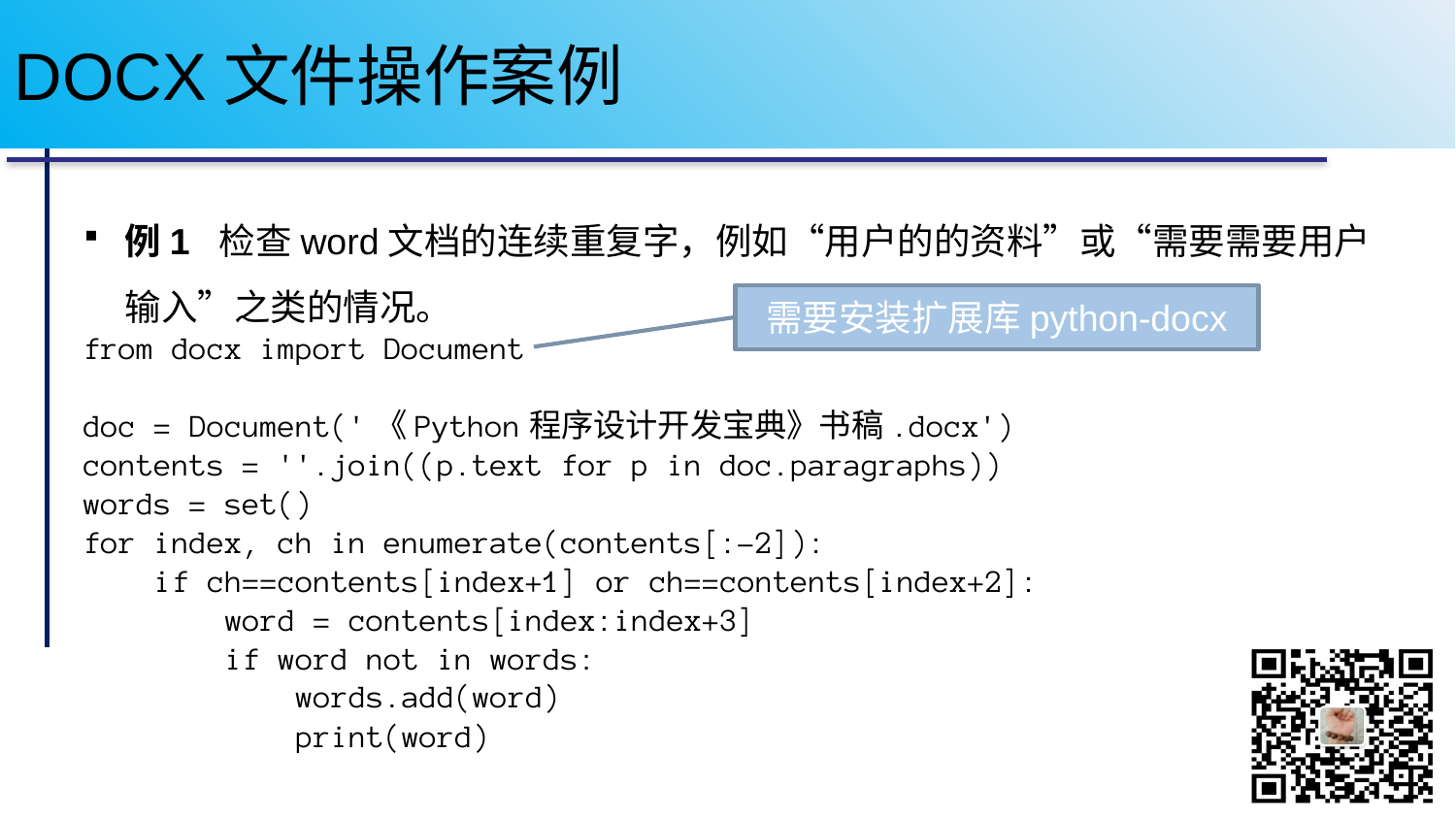

# DOCX文件操作案例
例1  检查word文档的连续重复字，例如“用户的的资料”或“需要需要用户输入”之类的情况。
from docx import Document

doc = Document('《Python程序设计开发宝典》书稿.docx')
contents = ''.join((p.text for p in doc.paragraphs))
words = set()
for index, ch in enumerate(contents[:-2]):
    if ch==contents[index+1] or ch==contents[index+2]:
        word = contents[index:index+3]
        if word not in words:
            words.add(word)
            print(word)
需要安装扩展库python-docx